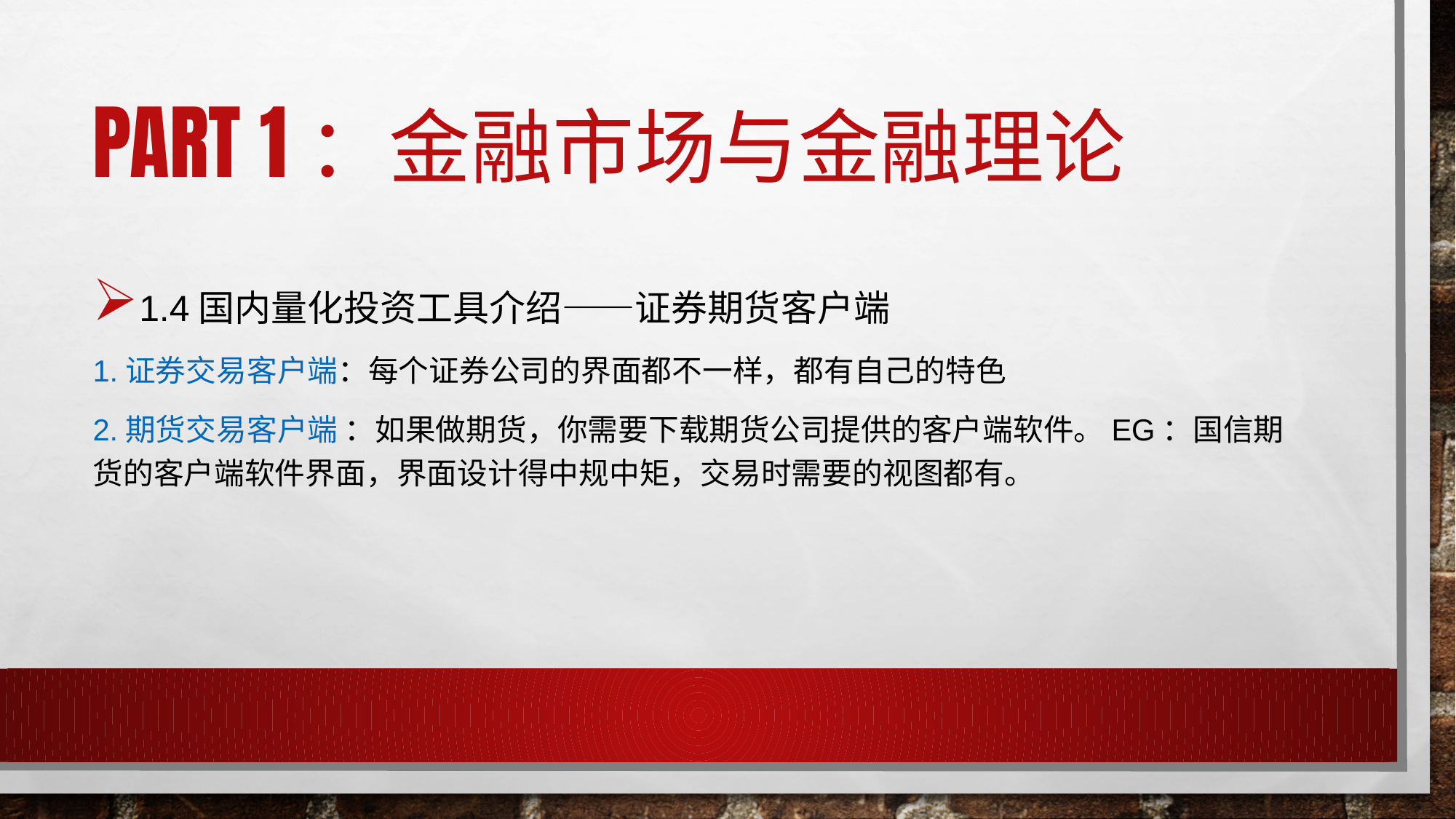

# Part 1：金融市场与金融理论
1.4国内量化投资工具介绍——证券期货客户端
1.证券交易客户端：每个证券公司的界面都不一样，都有自己的特色
2.期货交易客户端 ：如果做期货，你需要下载期货公司提供的客户端软件。Eg：国信期货的客户端软件界面，界面设计得中规中矩，交易时需要的视图都有。